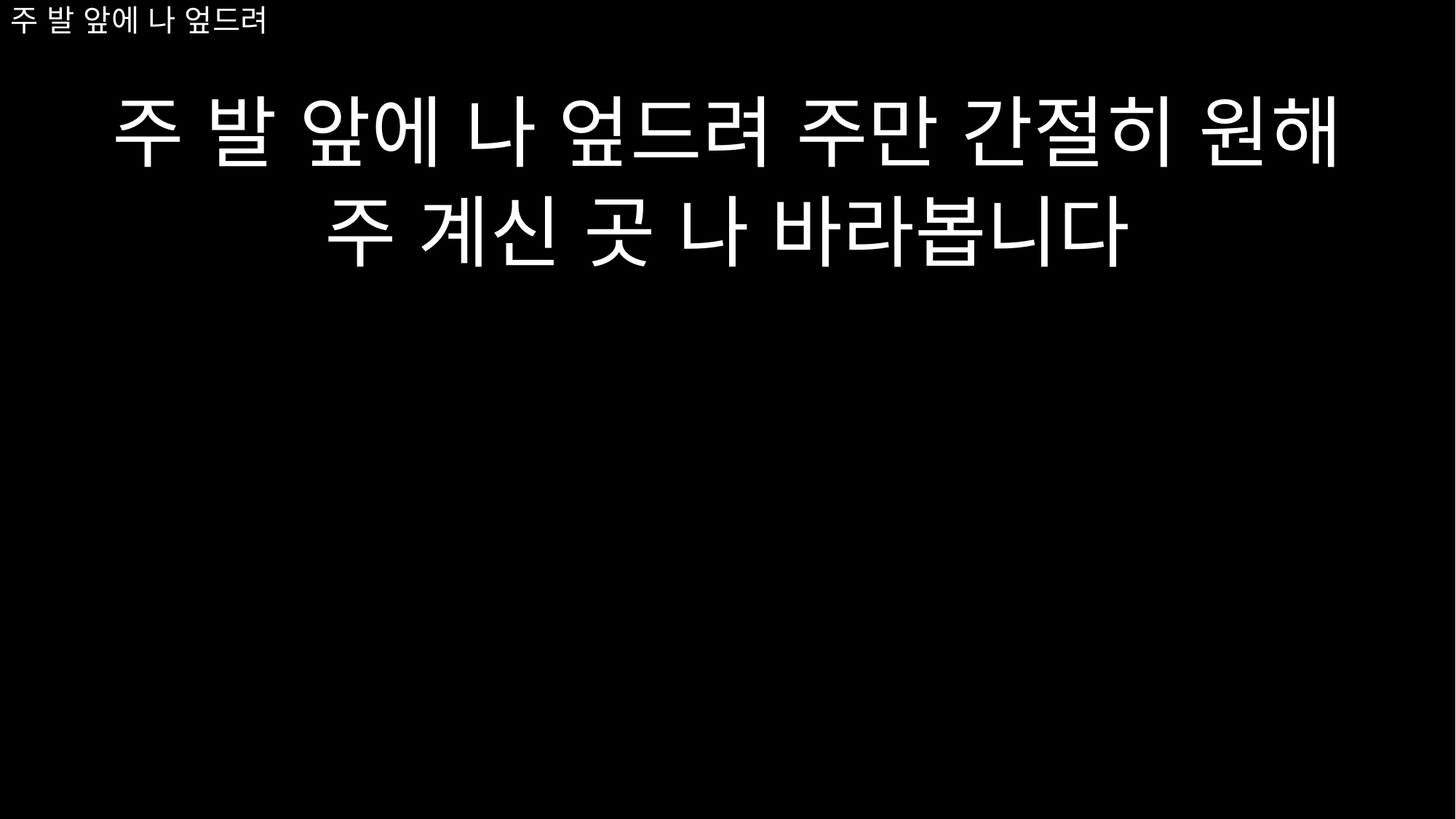

# 주 발 앞에 나 엎드려
주 발 앞에 나 엎드려 주만 간절히 원해
주 계신 곳 나 바라봅니다